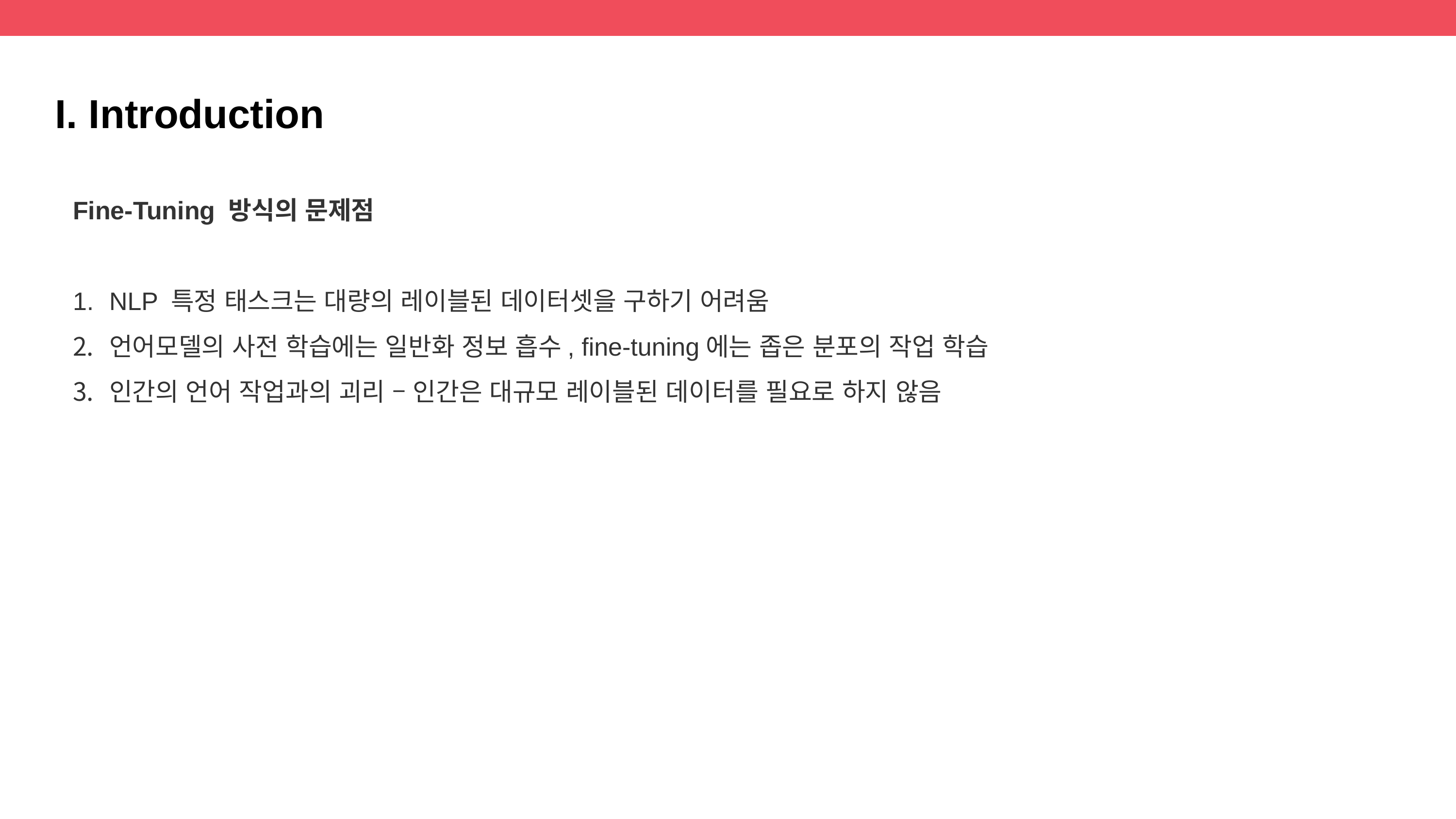

I. Introduction
Fine-Tuning 방식의 문제점

NLP 특정 태스크는 대량의 레이블된 데이터셋을 구하기 어려움
언어모델의 사전 학습에는 일반화 정보 흡수, fine-tuning에는 좁은 분포의 작업 학습
인간의 언어 작업과의 괴리 – 인간은 대규모 레이블된 데이터를 필요로 하지 않음